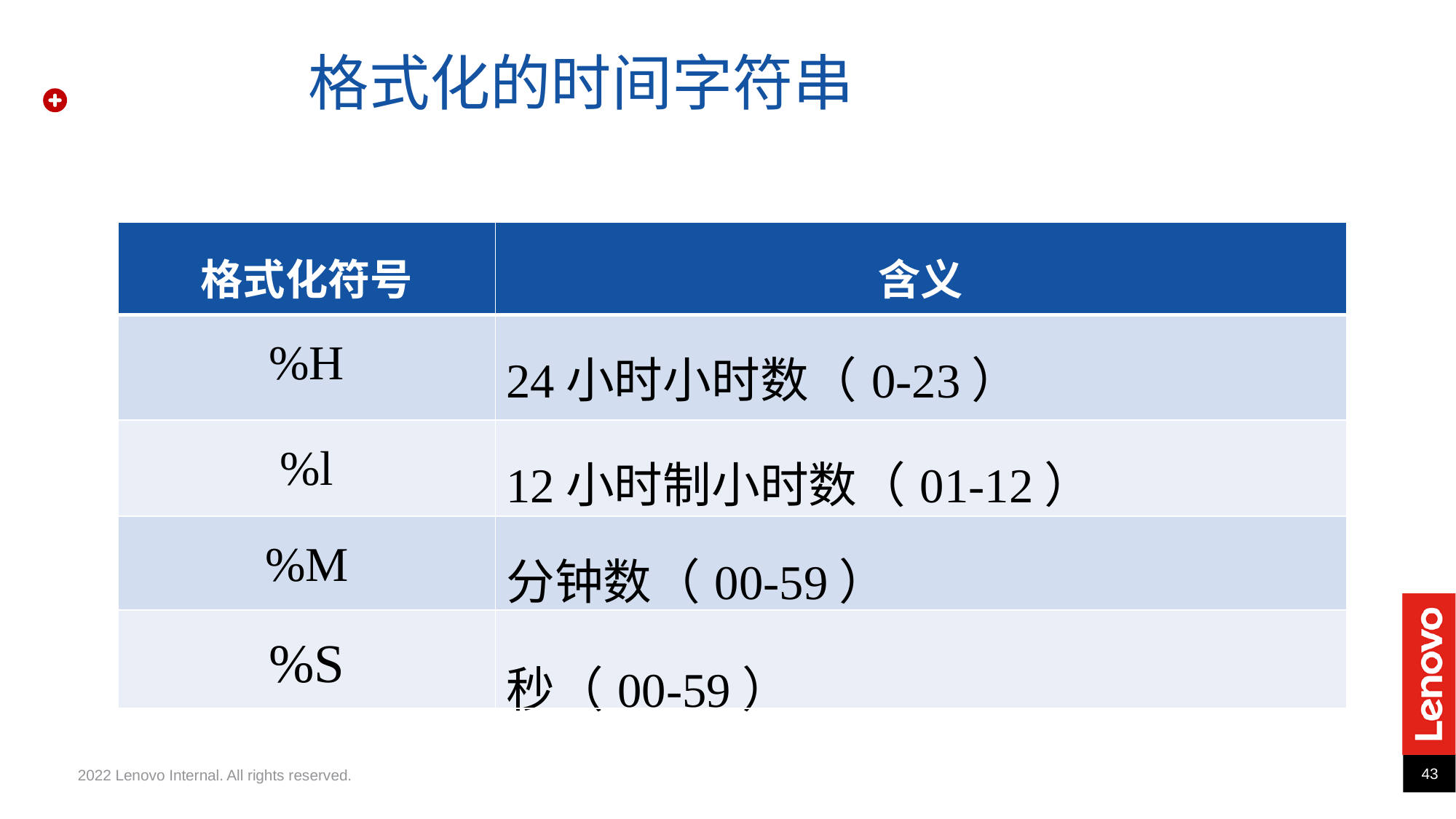

格式化的时间字符串
| 格式化符号 | 含义 |
| --- | --- |
| %H | 24小时小时数（0-23） |
| %l | 12小时制小时数（01-12） |
| %M | 分钟数（00-59） |
| %S | 秒（00-59） |